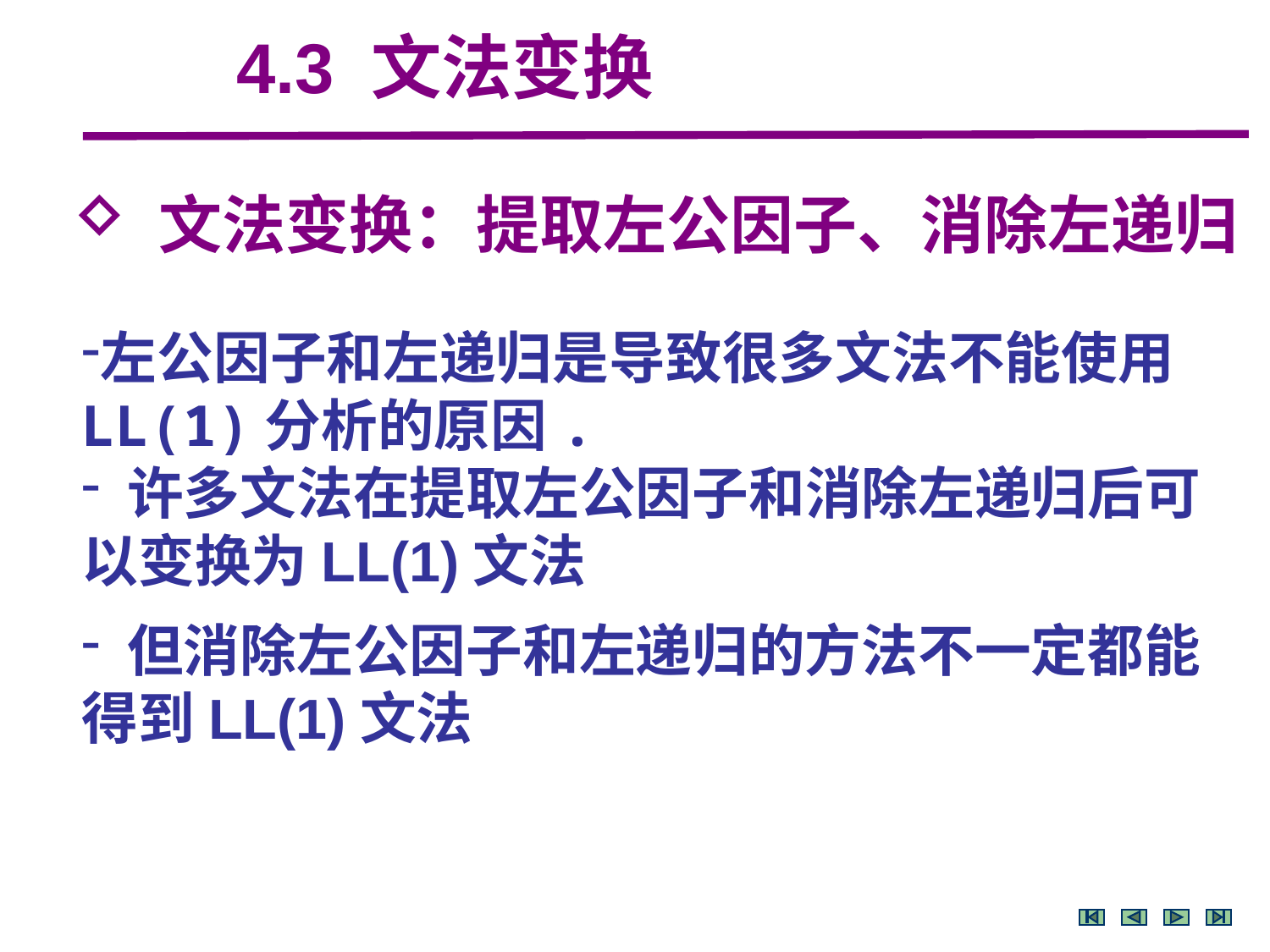

4.3 文法变换
 文法变换：提取左公因子、消除左递归
左公因子和左递归是导致很多文法不能使用LL(1)分析的原因.
 许多文法在提取左公因子和消除左递归后可以变换为LL(1)文法

 但消除左公因子和左递归的方法不一定都能得到LL(1)文法